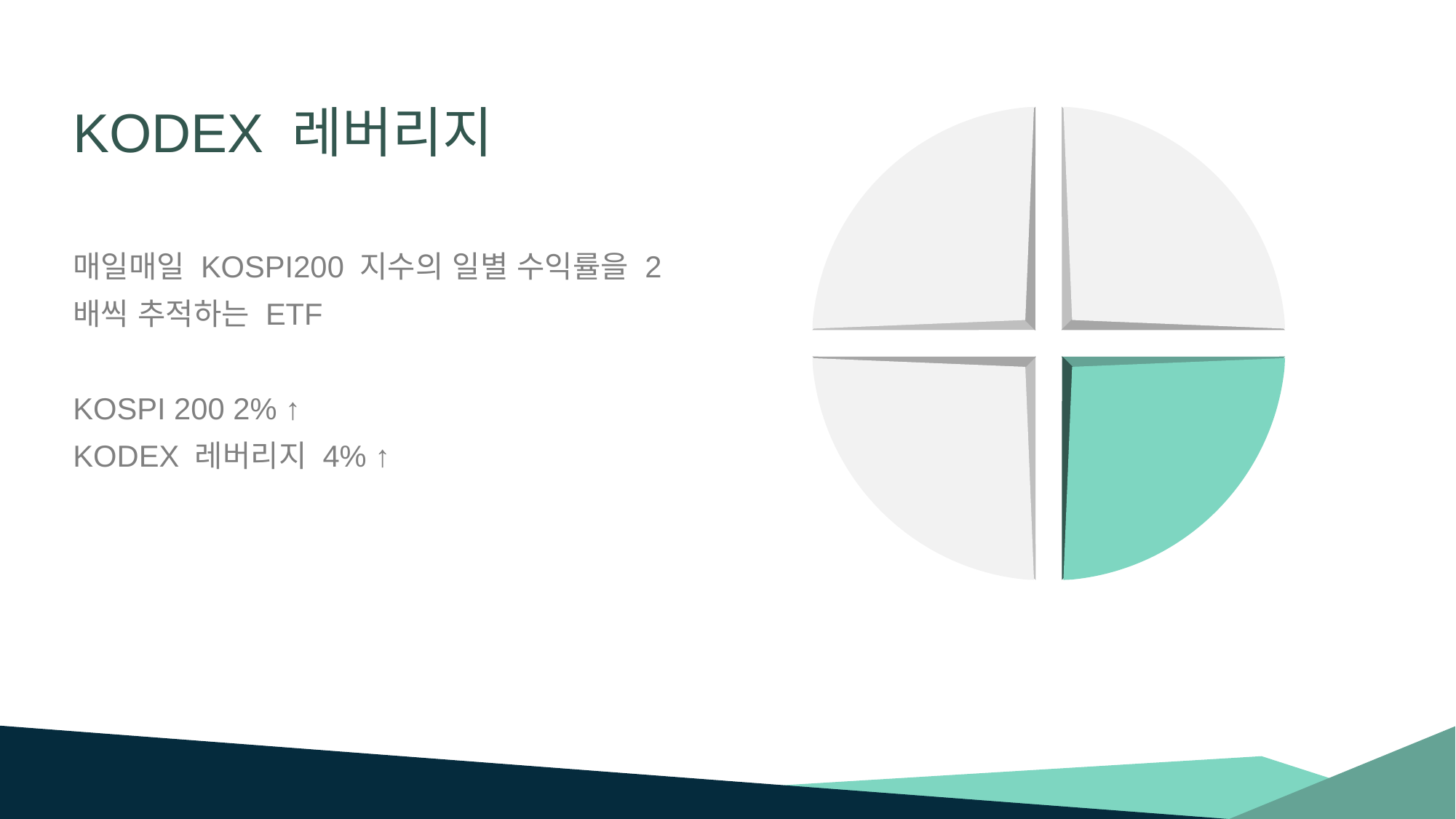

# KODEX 레버리지
매일매일 KOSPI200 지수의 일별 수익률을 2배씩 추적하는 ETF

KOSPI 200 2% ↑
KODEX 레버리지 4% ↑